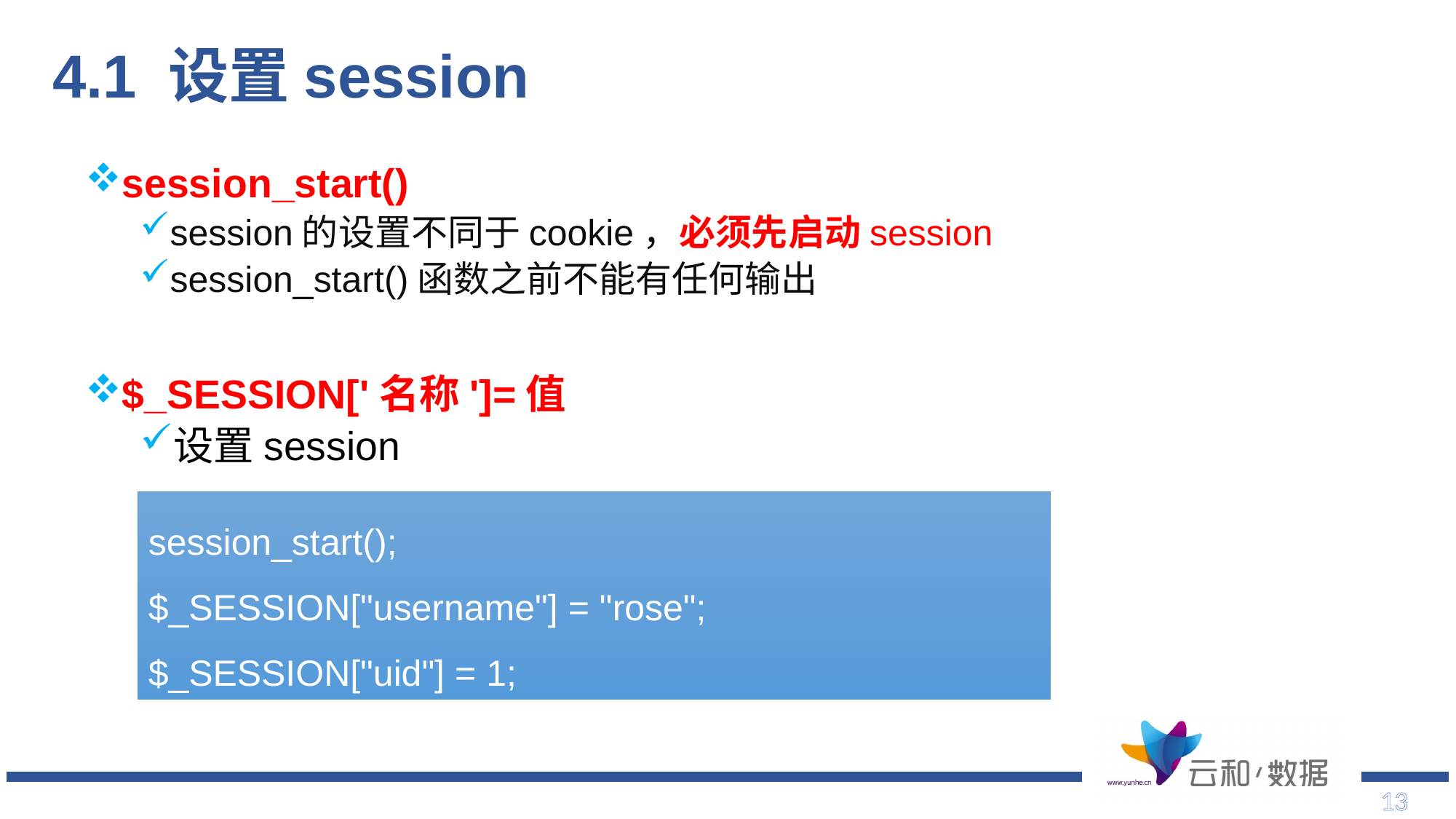

# 4.1 设置session
session_start()
session的设置不同于cookie，必须先启动session
session_start()函数之前不能有任何输出

$_SESSION['名称']=值
设置session
session_start();
$_SESSION["username"] = "rose";
$_SESSION["uid"] = 1;